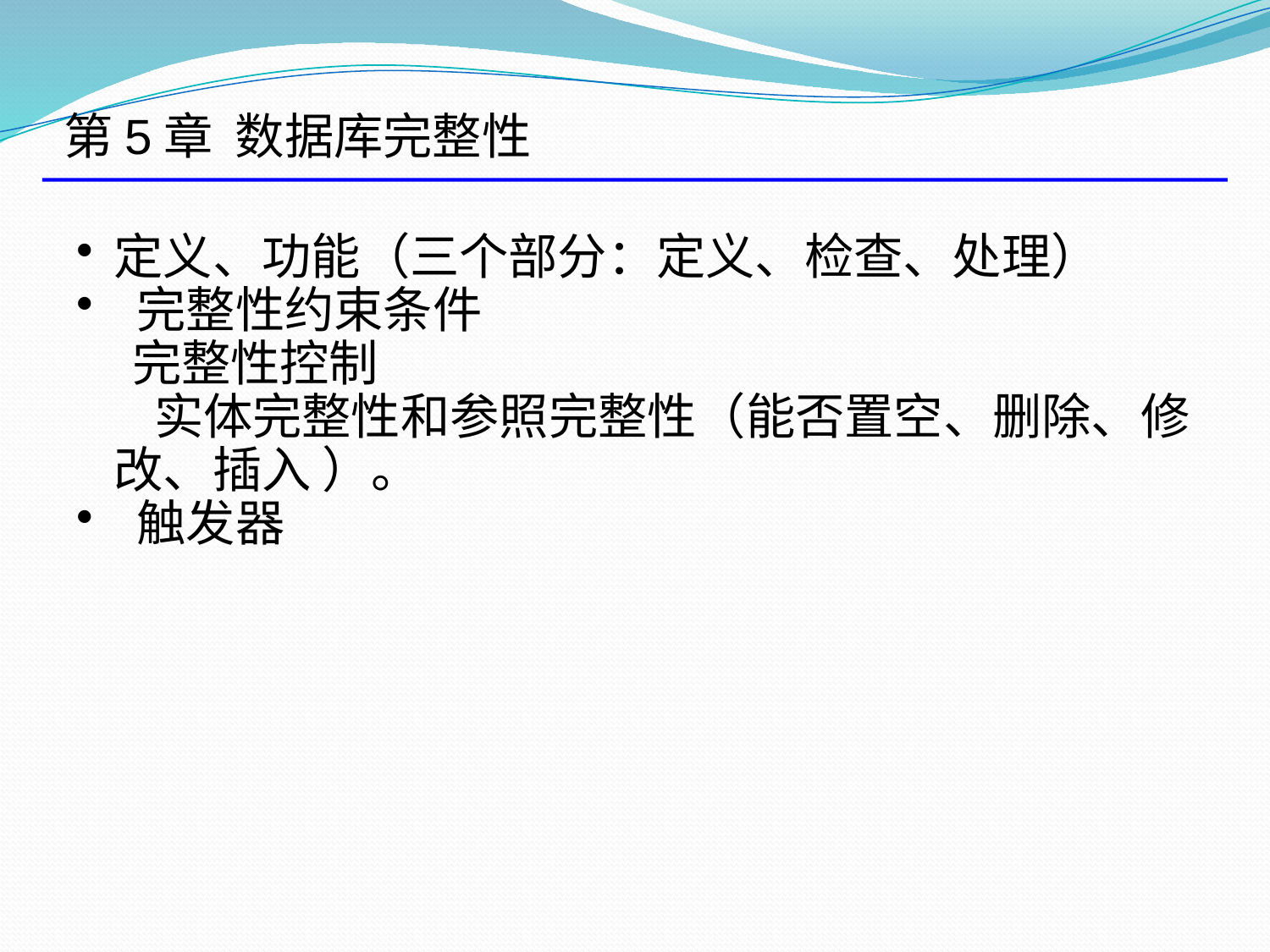

# 第5章  数据库完整性

定义、功能（三个部分：定义、检查、处理）
 完整性约束条件
    完整性控制
      实体完整性和参照完整性（能否置空、删除、修改、插入 ）。
 触发器
22